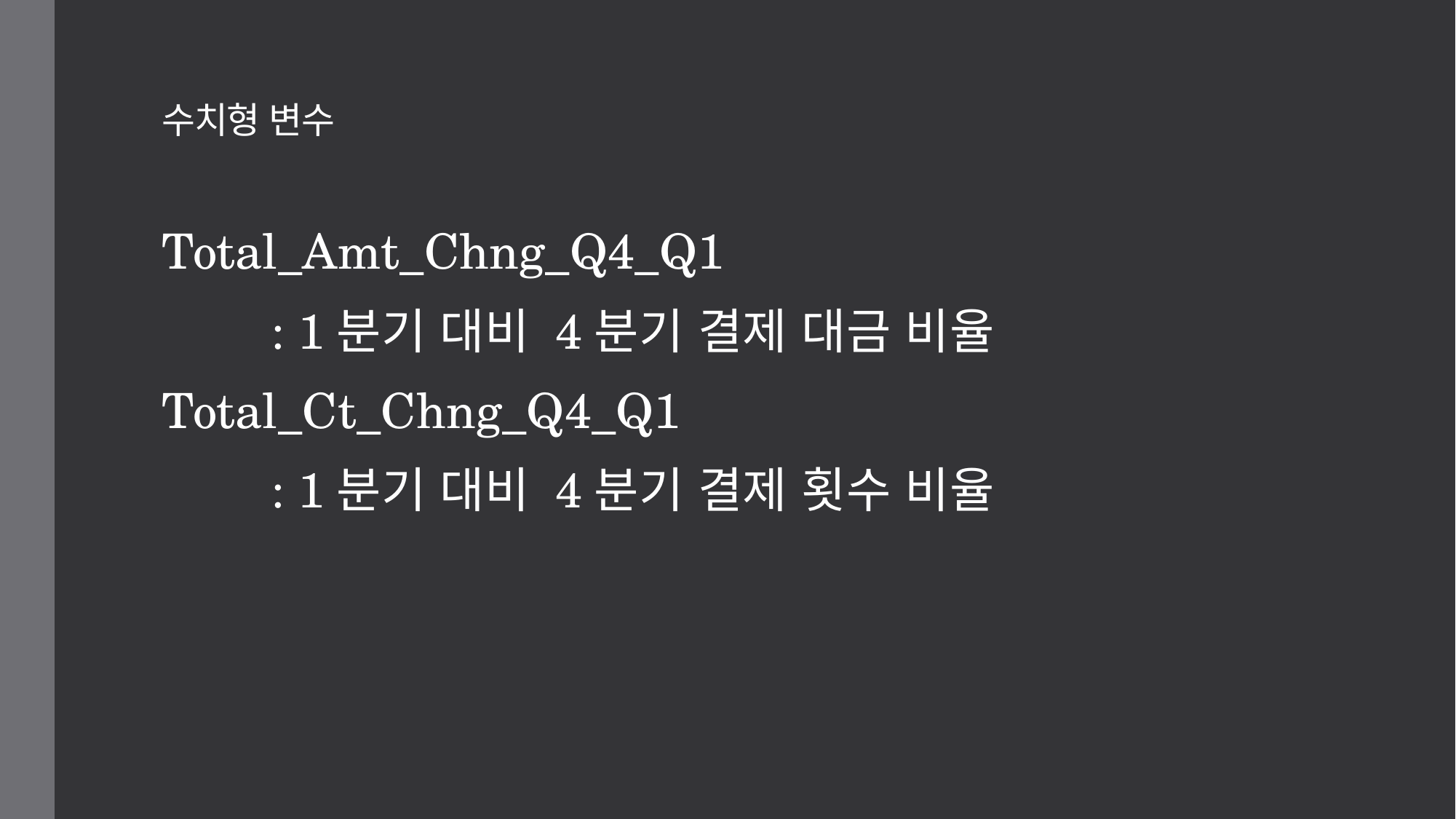

# 수치형 변수
Total_Amt_Chng_Q4_Q1
	: 1분기 대비 4분기 결제 대금 비율
Total_Ct_Chng_Q4_Q1
	: 1분기 대비 4분기 결제 횟수 비율